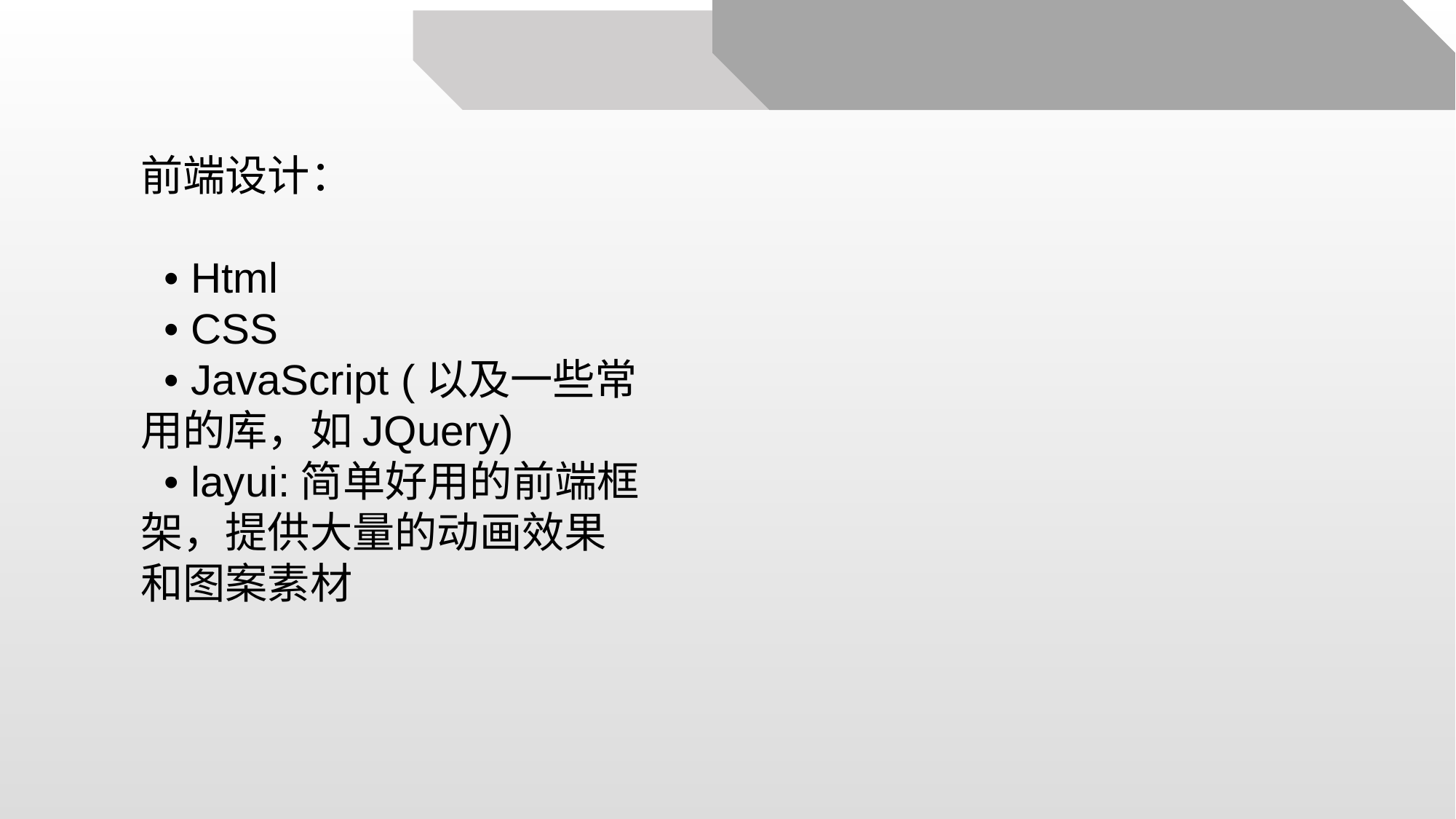

前端设计：

  • Html
  • CSS
  • JavaScript (以及一些常用的库，如JQuery)
  • layui:简单好用的前端框架，提供大量的动画效果和图案素材